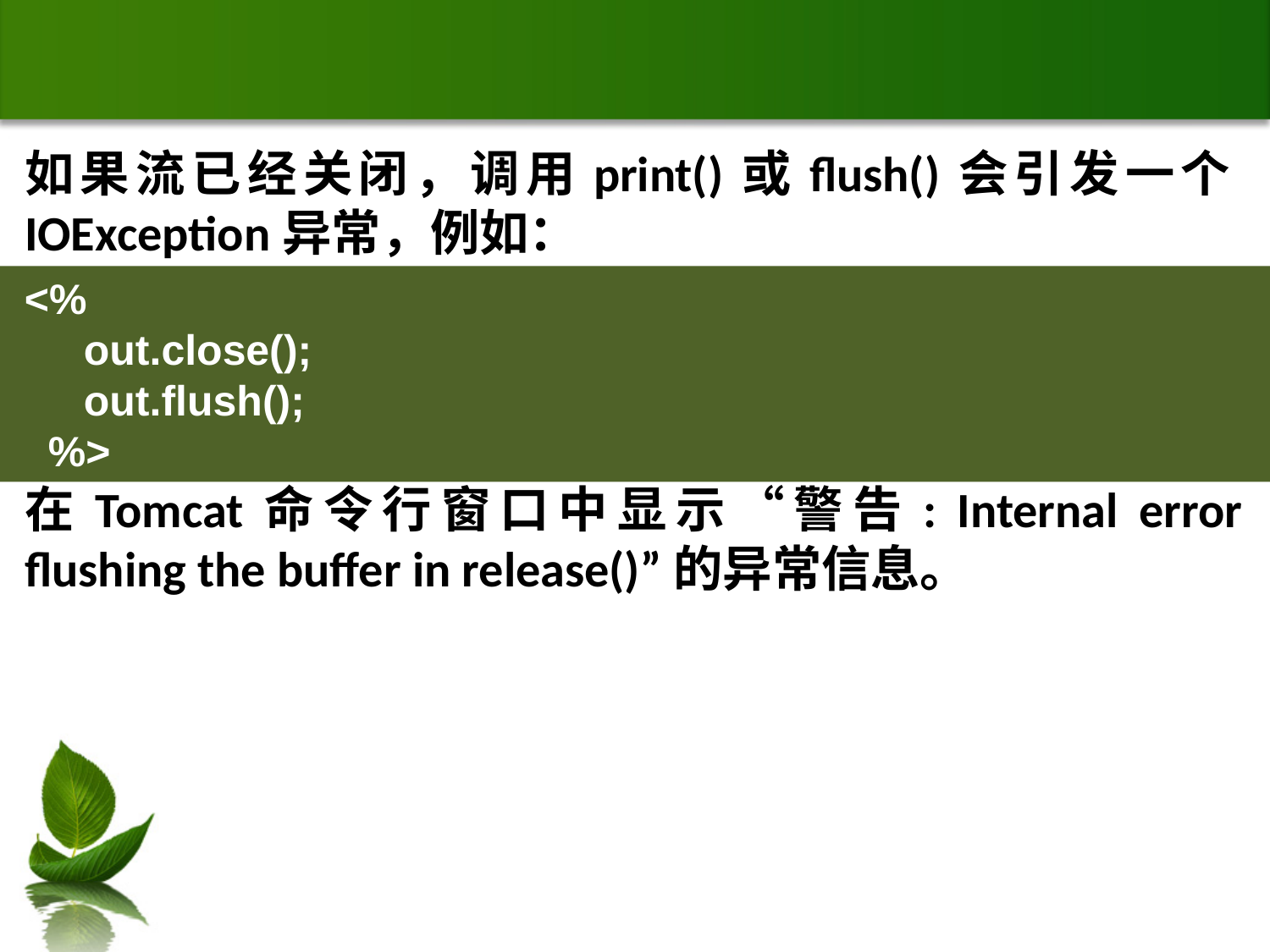

#
如果流已经关闭，调用print()或flush()会引发一个IOException异常，例如：

在Tomcat命令行窗口中显示“警告: Internal error flushing the buffer in release()”的异常信息。
 <%
      out.close();
      out.flush();
   %>